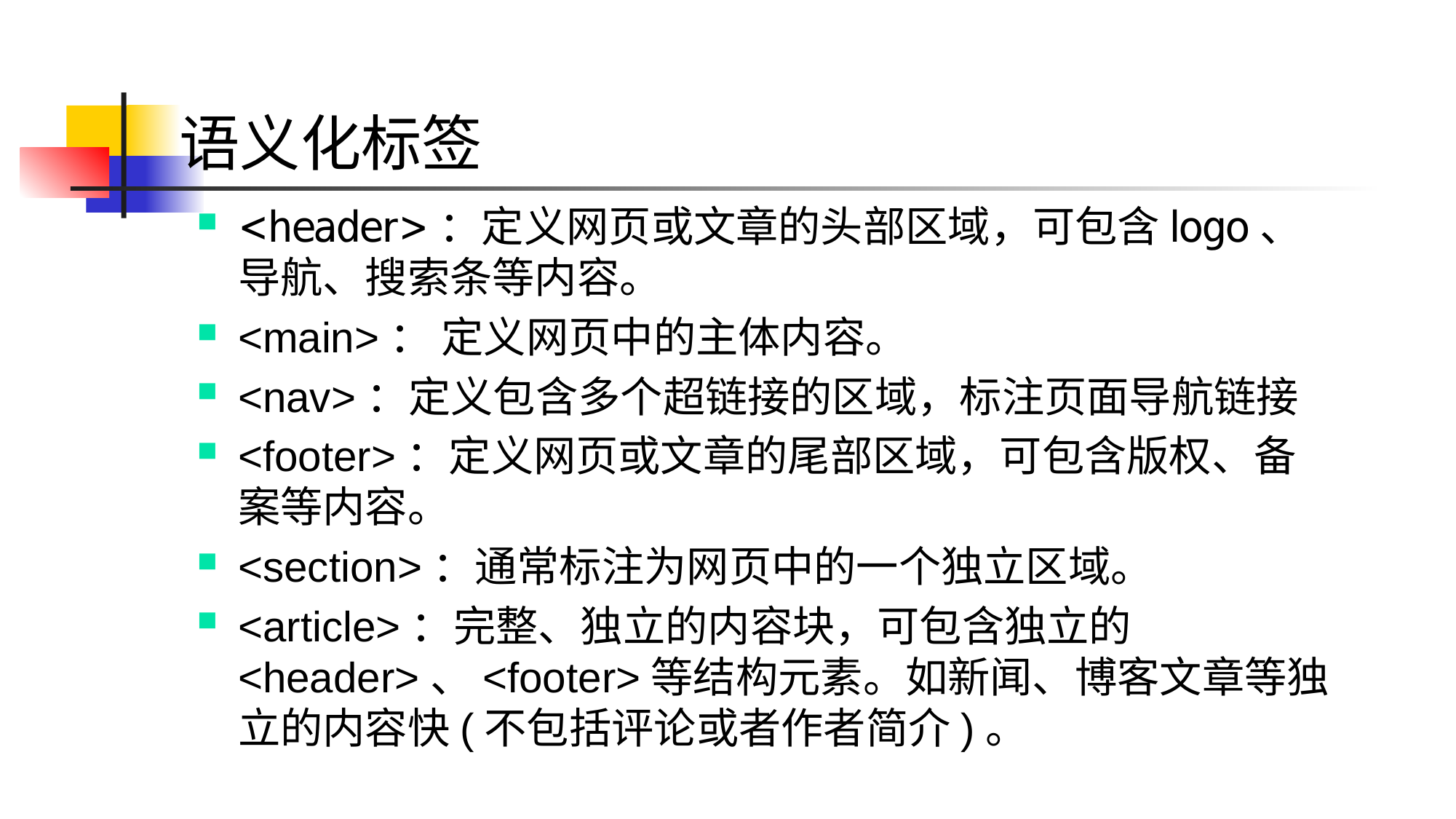

语义化标签
<header>：定义网页或文章的头部区域，可包含logo、导航、搜索条等内容。
<main>： 定义网页中的主体内容。
<nav>：定义包含多个超链接的区域，标注页面导航链接
<footer>：定义网页或文章的尾部区域，可包含版权、备案等内容。
<section>：通常标注为网页中的一个独立区域。
<article>：完整、独立的内容块，可包含独立的<header>、<footer>等结构元素。如新闻、博客文章等独立的内容快(不包括评论或者作者简介)。